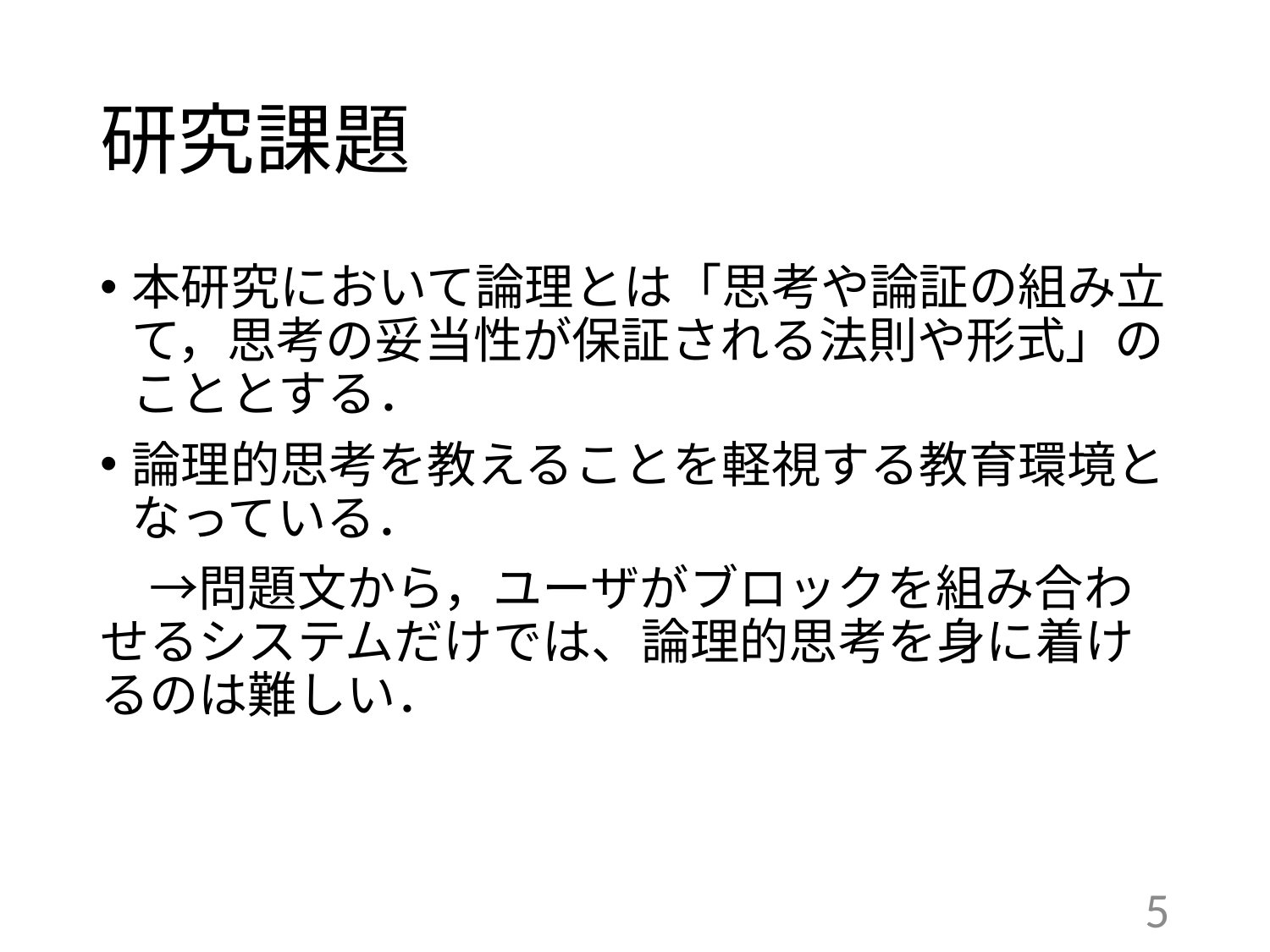

# 研究課題
本研究において論理とは「思考や論証の組み立て，思考の妥当性が保証される法則や形式」のこととする．
論理的思考を教えることを軽視する教育環境となっている．
　→問題文から，ユーザがブロックを組み合わせるシステムだけでは、論理的思考を身に着けるのは難しい．

5